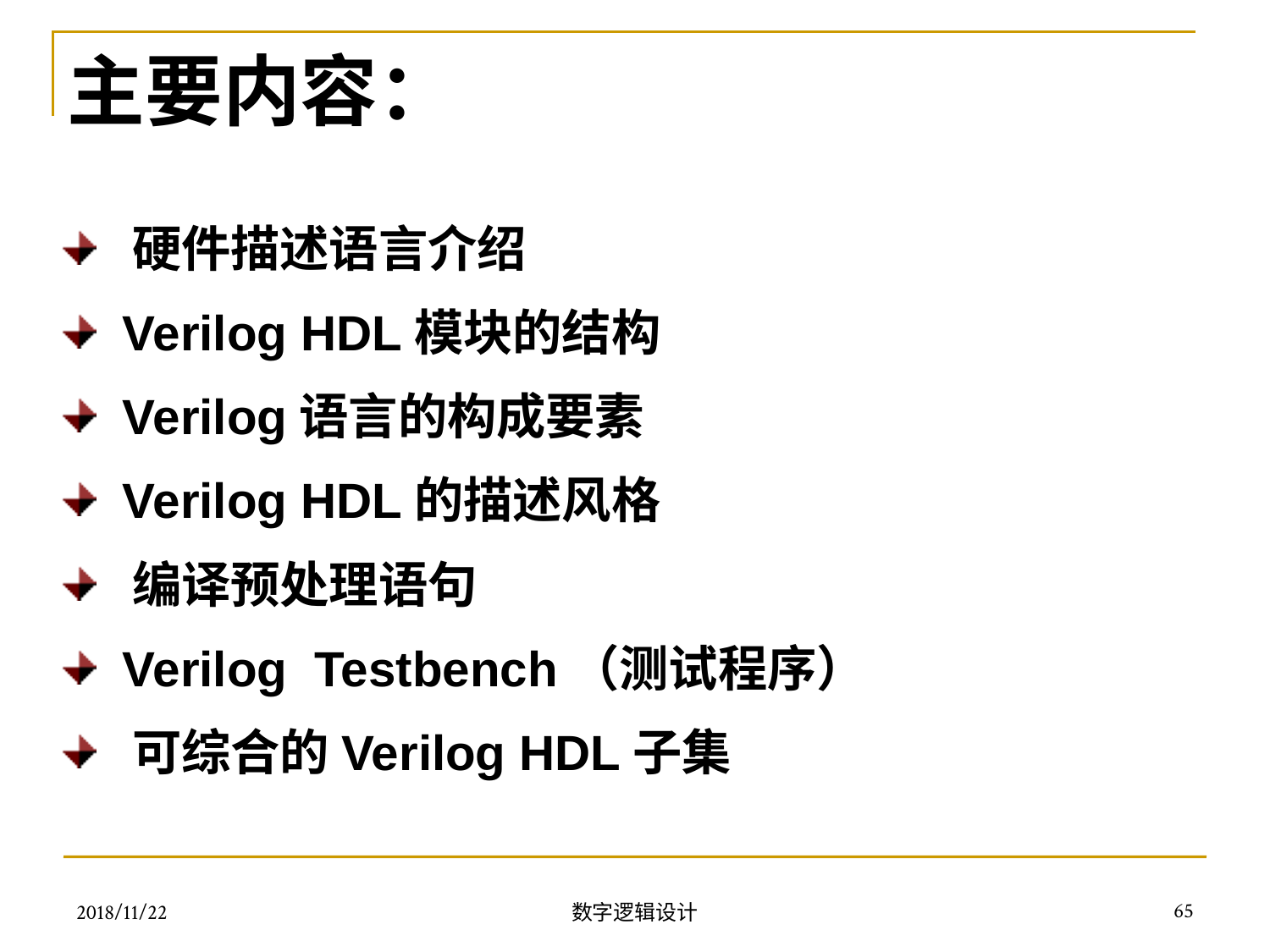

主要内容：
 硬件描述语言介绍
 Verilog HDL模块的结构
 Verilog语言的构成要素
 Verilog HDL的描述风格
 编译预处理语句
 Verilog  Testbench（测试程序）
 可综合的Verilog HDL子集
2018/11/22
65
数字逻辑设计